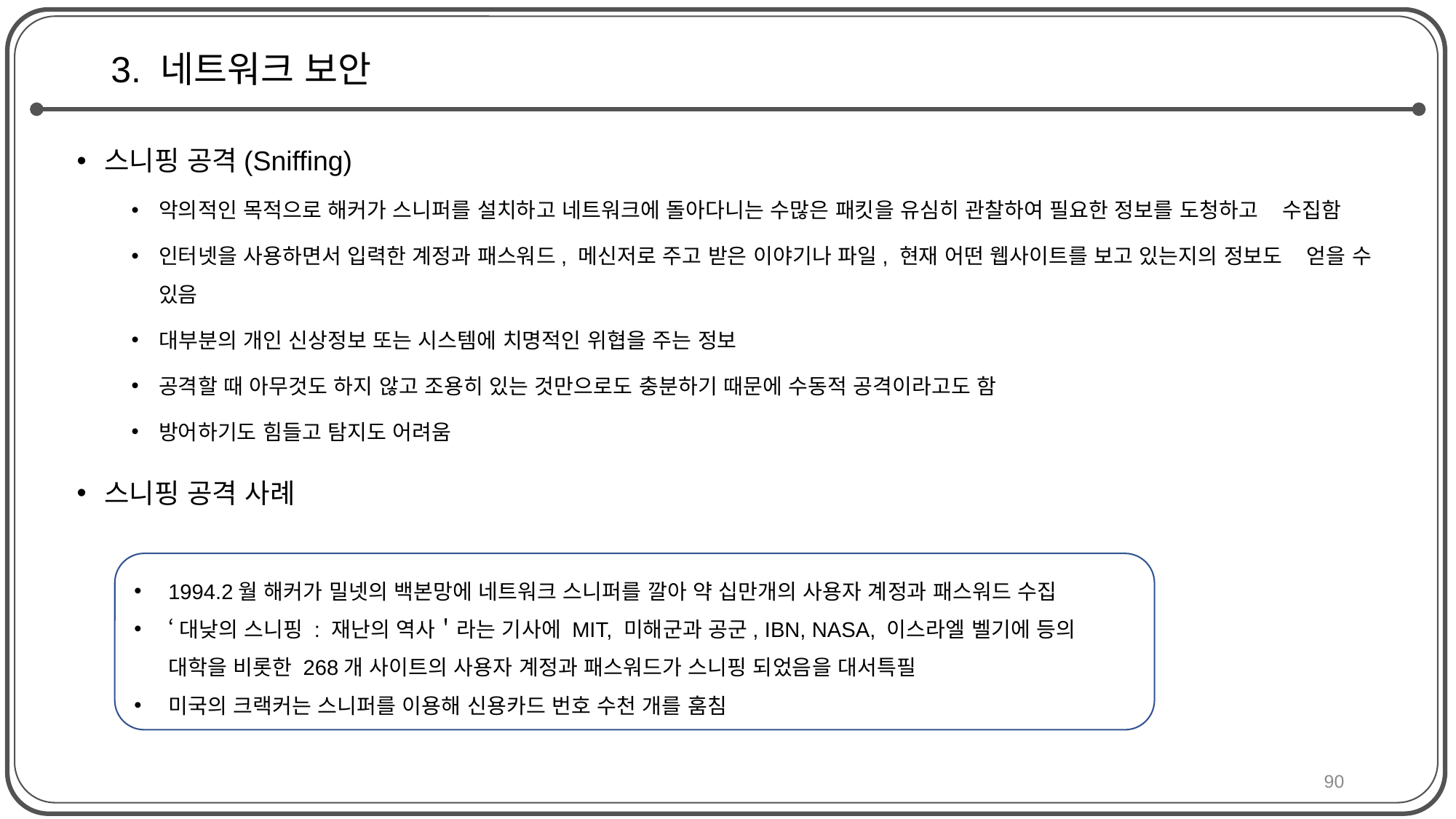

# 3. 네트워크 보안
스니핑 공격(Sniffing)
악의적인 목적으로 해커가 스니퍼를 설치하고 네트워크에 돌아다니는 수많은 패킷을 유심히 관찰하여 필요한 정보를 도청하고    수집함
인터넷을 사용하면서 입력한 계정과 패스워드, 메신저로 주고 받은 이야기나 파일, 현재 어떤 웹사이트를 보고 있는지의 정보도    얻을 수 있음
대부분의 개인 신상정보 또는 시스템에 치명적인 위협을 주는 정보
공격할 때 아무것도 하지 않고 조용히 있는 것만으로도 충분하기 때문에 수동적 공격이라고도 함
방어하기도 힘들고 탐지도 어려움
스니핑 공격 사례

1994.2월 해커가 밀넷의 백본망에 네트워크 스니퍼를 깔아 약 십만개의 사용자 계정과 패스워드 수집
‘대낮의 스니핑 : 재난의 역사＇라는 기사에 MIT, 미해군과 공군, IBN, NASA, 이스라엘 벨기에 등의 대학을 비롯한 268개 사이트의 사용자 계정과 패스워드가 스니핑 되었음을 대서특필
미국의 크랙커는 스니퍼를 이용해 신용카드 번호 수천 개를 훔침
90